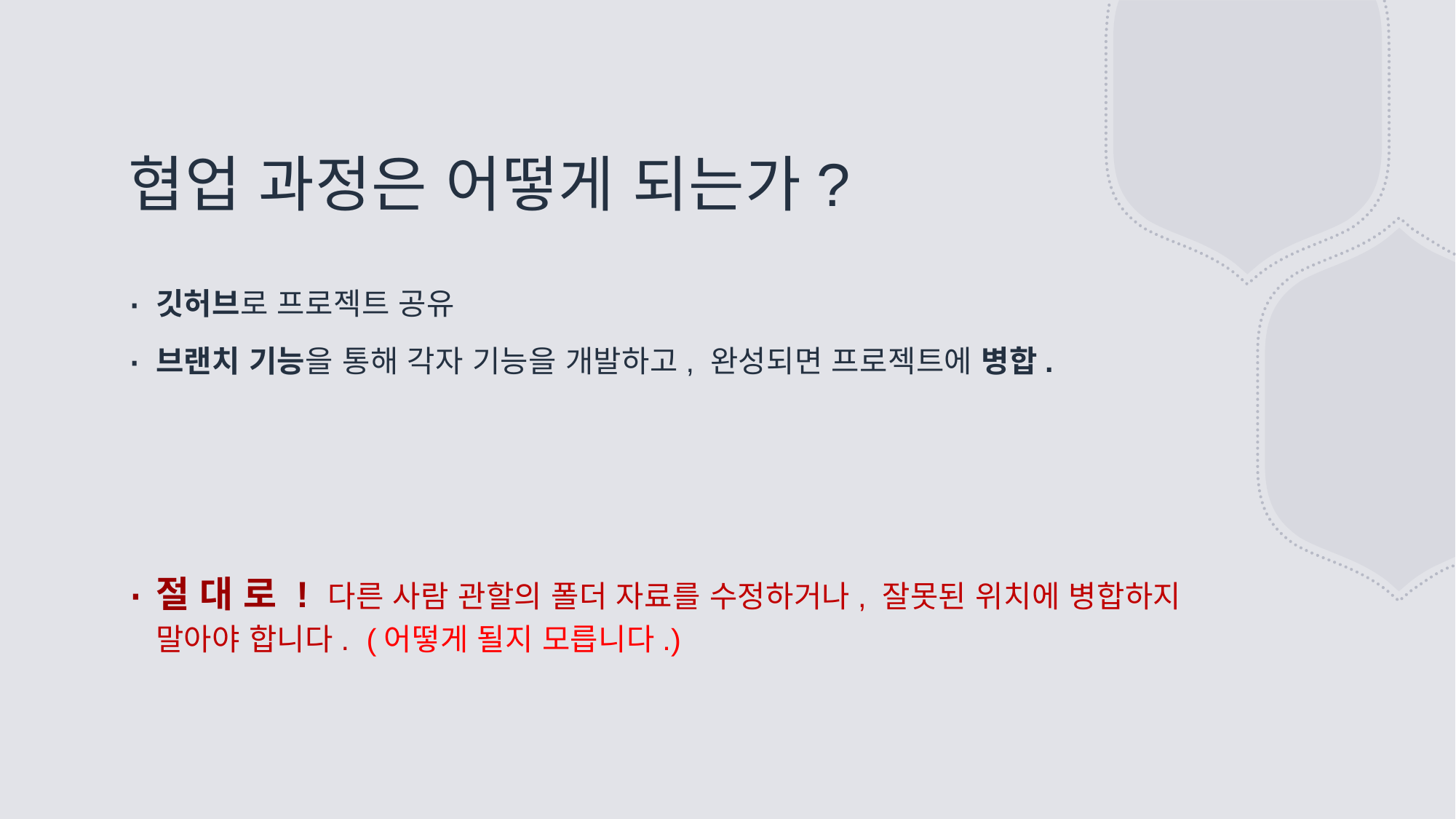

# 협업 과정은 어떻게 되는가?
깃허브로 프로젝트 공유
브랜치 기능을 통해 각자 기능을 개발하고, 완성되면 프로젝트에 병합.

절 대 로 ! 다른 사람 관할의 폴더 자료를 수정하거나, 잘못된 위치에 병합하지 말아야 합니다.  (어떻게 될지 모릅니다.)